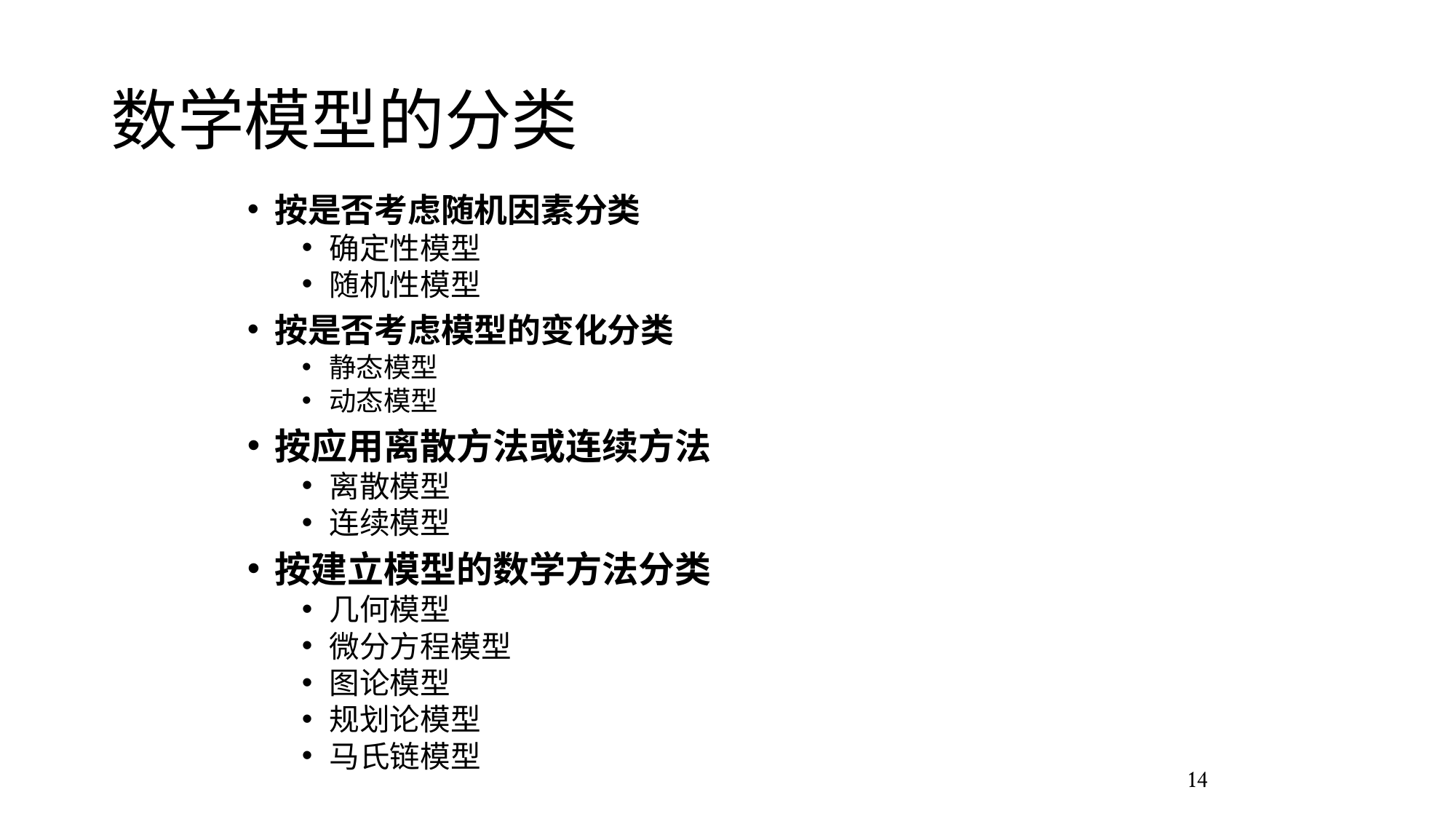

# 数学模型的分类
按是否考虑随机因素分类
确定性模型
随机性模型
按是否考虑模型的变化分类
静态模型
动态模型
按应用离散方法或连续方法
离散模型
连续模型
按建立模型的数学方法分类
几何模型
微分方程模型
图论模型
规划论模型
马氏链模型

14